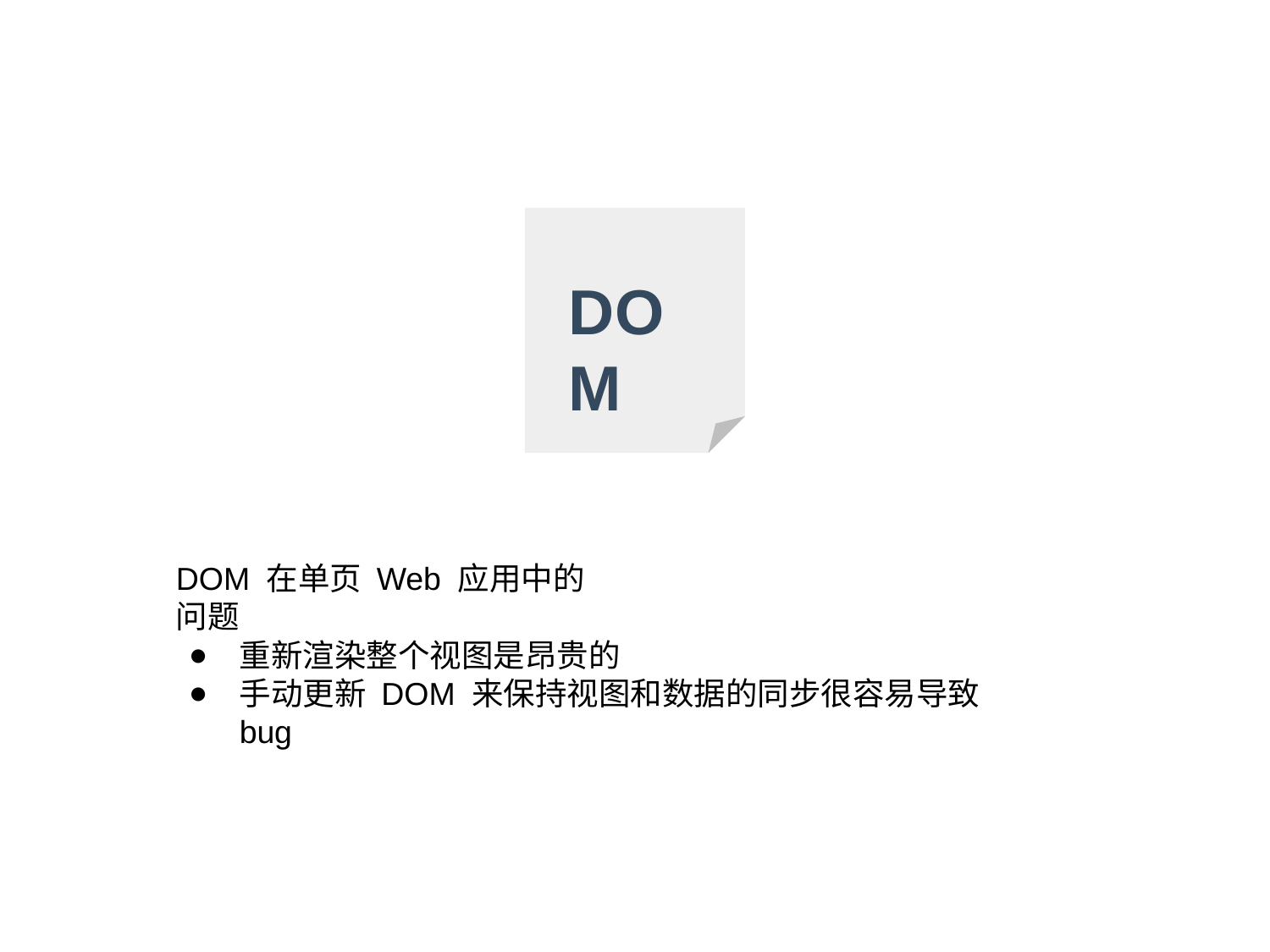

DOM

DOM 在单页 Web 应用中的问题
重新渲染整个视图是昂贵的
手动更新 DOM 来保持视图和数据的同步很容易导致 bug